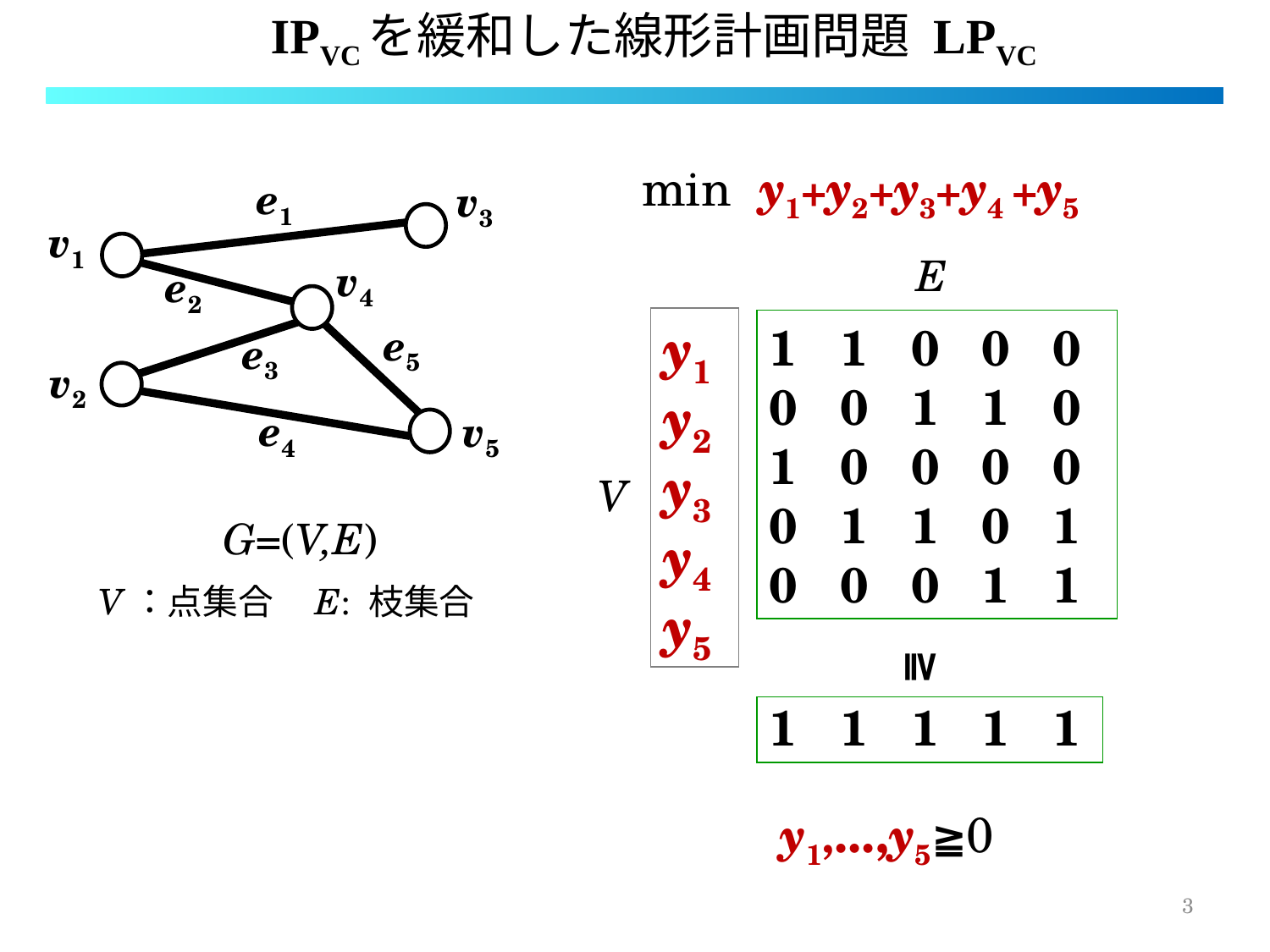

# IPVCを緩和した線形計画問題 LPVC

min  y1+y2+y3+y4 +y5
 e1
 v3

 v1

E
 v4
 e2

y1
y2
y3
y4
y5
1   1   0   0   0
0   0   1   1   0
1   0   0   0   0
0   1   1   0   1
0   0   0   1   1
 e5

 e3

 v2

 e4
 v5

V
G=(V,E)
E: 枝集合
V：点集合
≧
1   1   1   1   1
y1,...,y5≧0
3